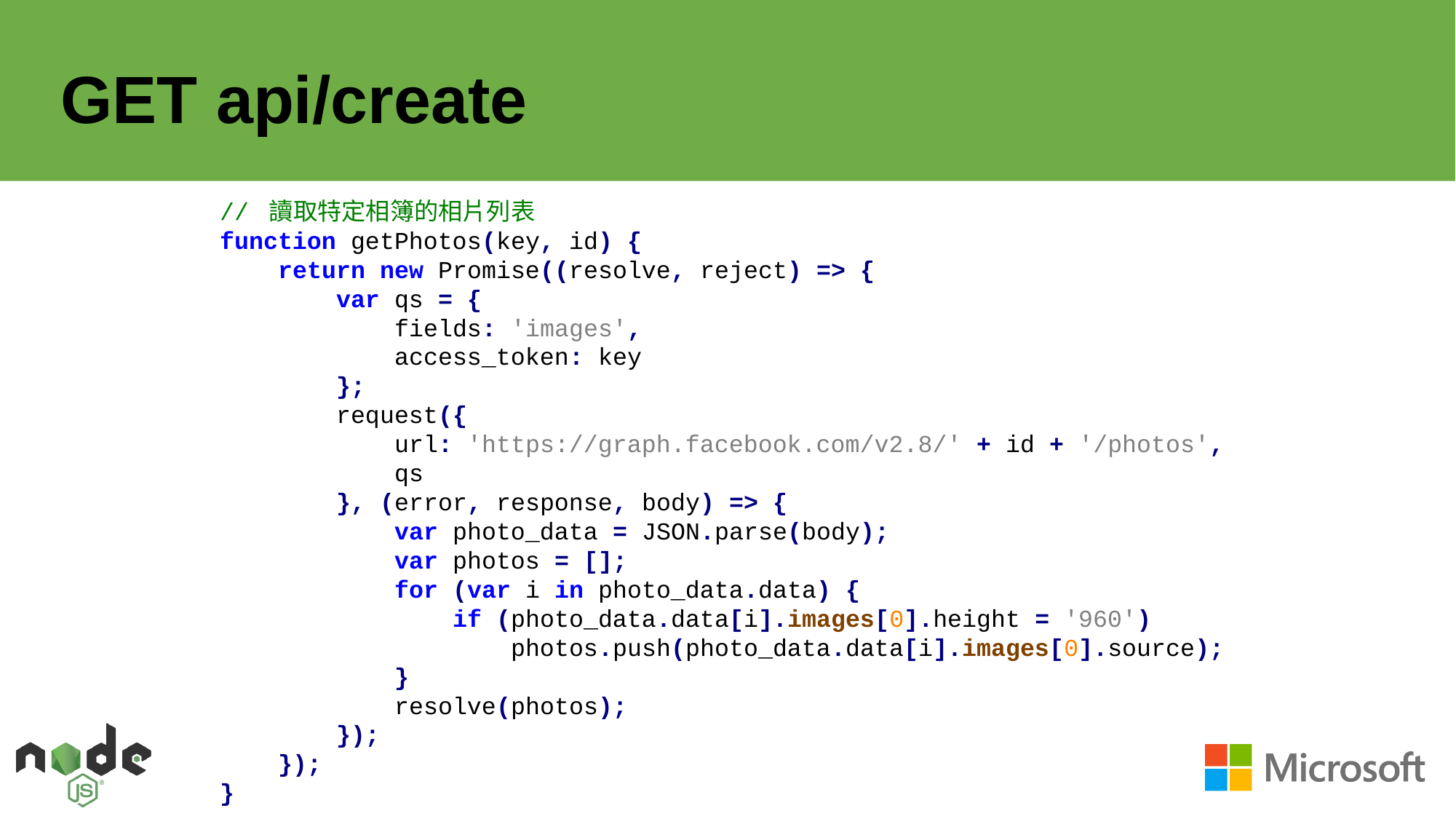

# GET api/create
// 讀取特定相簿的相片列表
function getPhotos(key, id) {
    return new Promise((resolve, reject) => {
        var qs = {
            fields: 'images',
            access_token: key
        };
        request({
            url: 'https://graph.facebook.com/v2.8/' + id + '/photos',
            qs
        }, (error, response, body) => {
            var photo_data = JSON.parse(body);
            var photos = [];
            for (var i in photo_data.data) {
                if (photo_data.data[i].images[0].height = '960')
                    photos.push(photo_data.data[i].images[0].source);
            }
            resolve(photos);
        });
    });
}